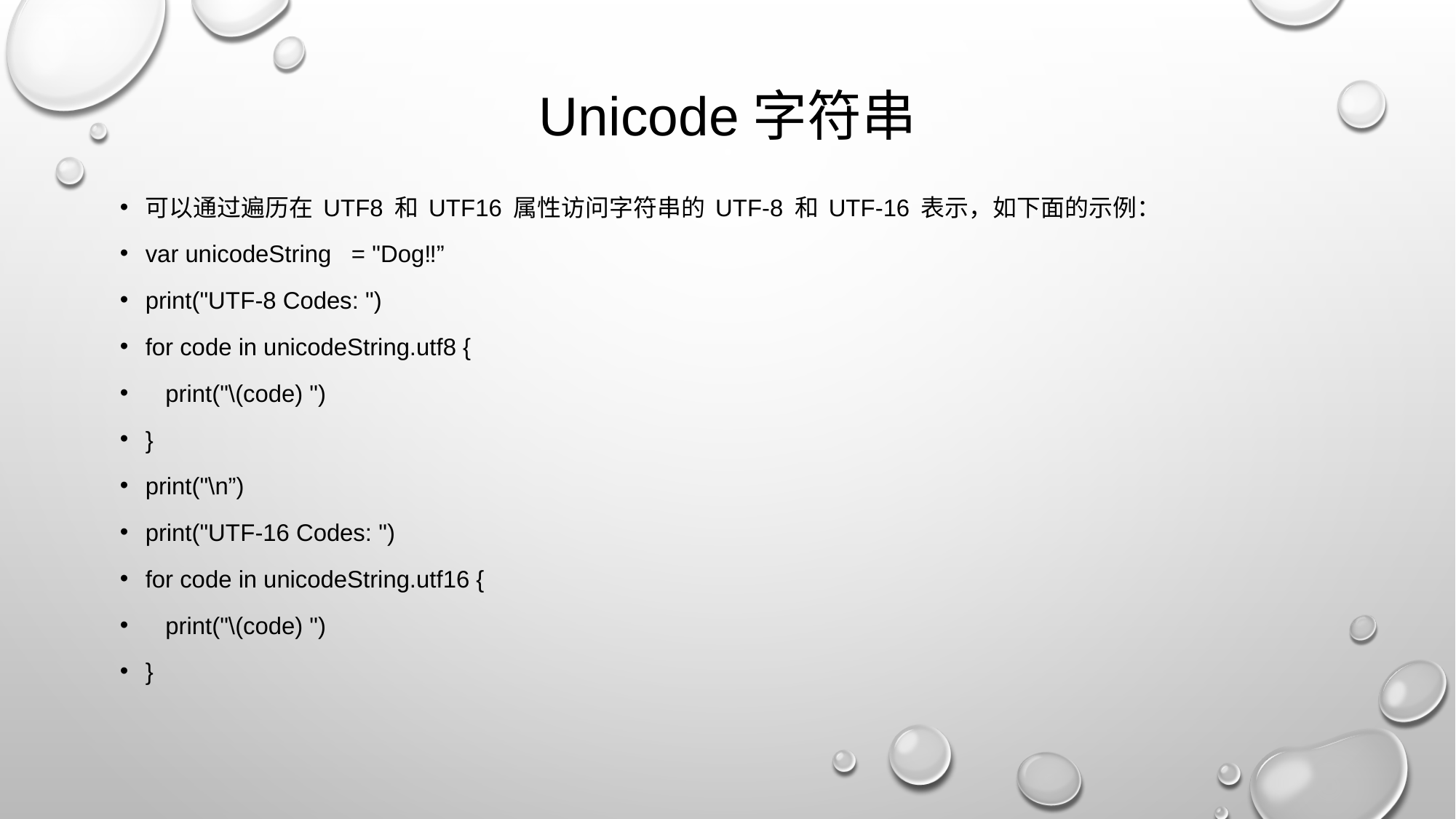

# Unicode字符串
可以通过遍历在 UTF8 和 UTF16 属性访问字符串的 UTF-8 和 UTF-16 表示，如下面的示例：
var unicodeString   = "Dog‼”
print("UTF-8 Codes: ")
for code in unicodeString.utf8 {
   print("\(code) ")
}
print("\n”)
print("UTF-16 Codes: ")
for code in unicodeString.utf16 {
   print("\(code) ")
}